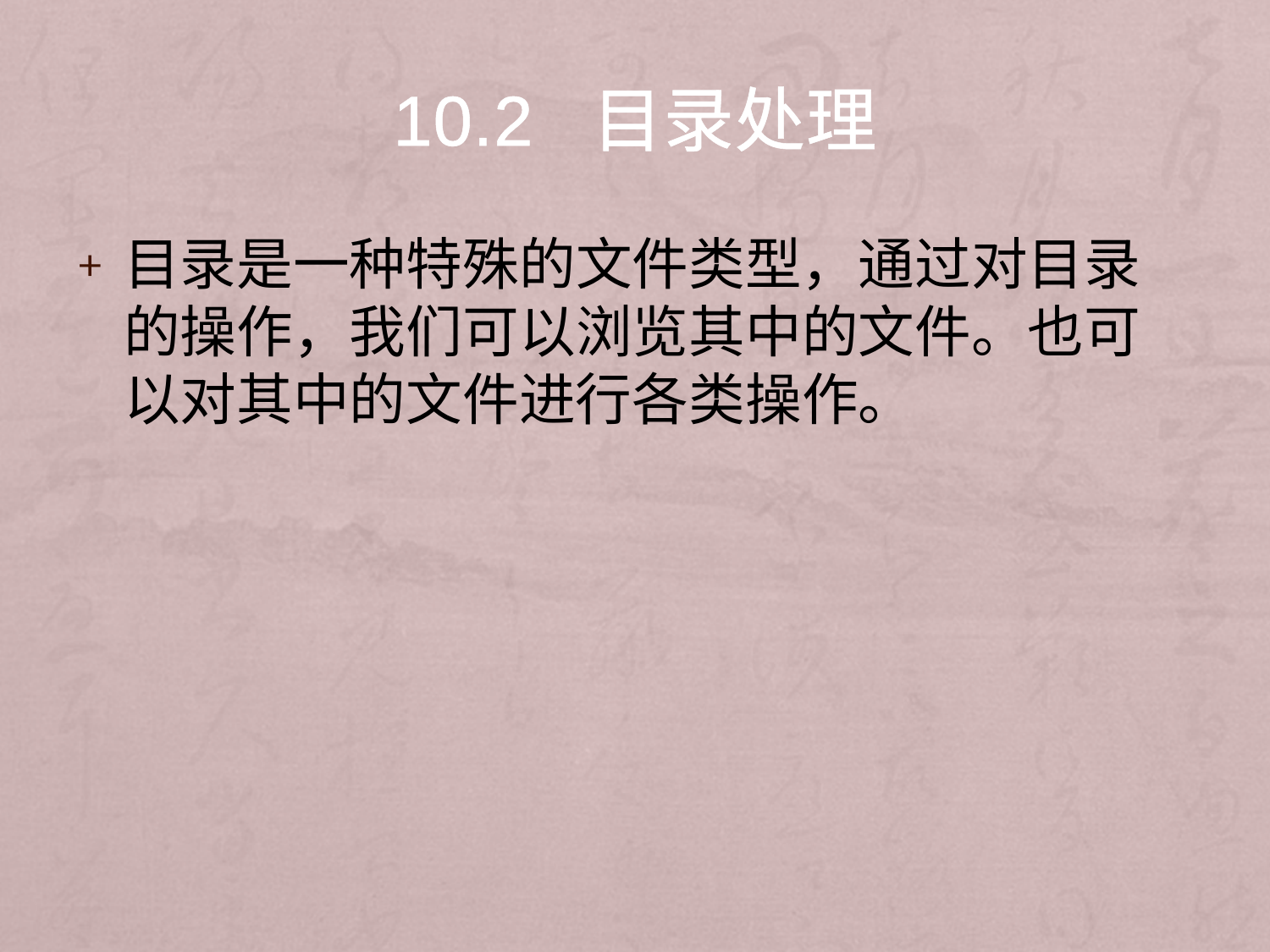

# 10.2  目录处理
目录是一种特殊的文件类型，通过对目录的操作，我们可以浏览其中的文件。也可以对其中的文件进行各类操作。